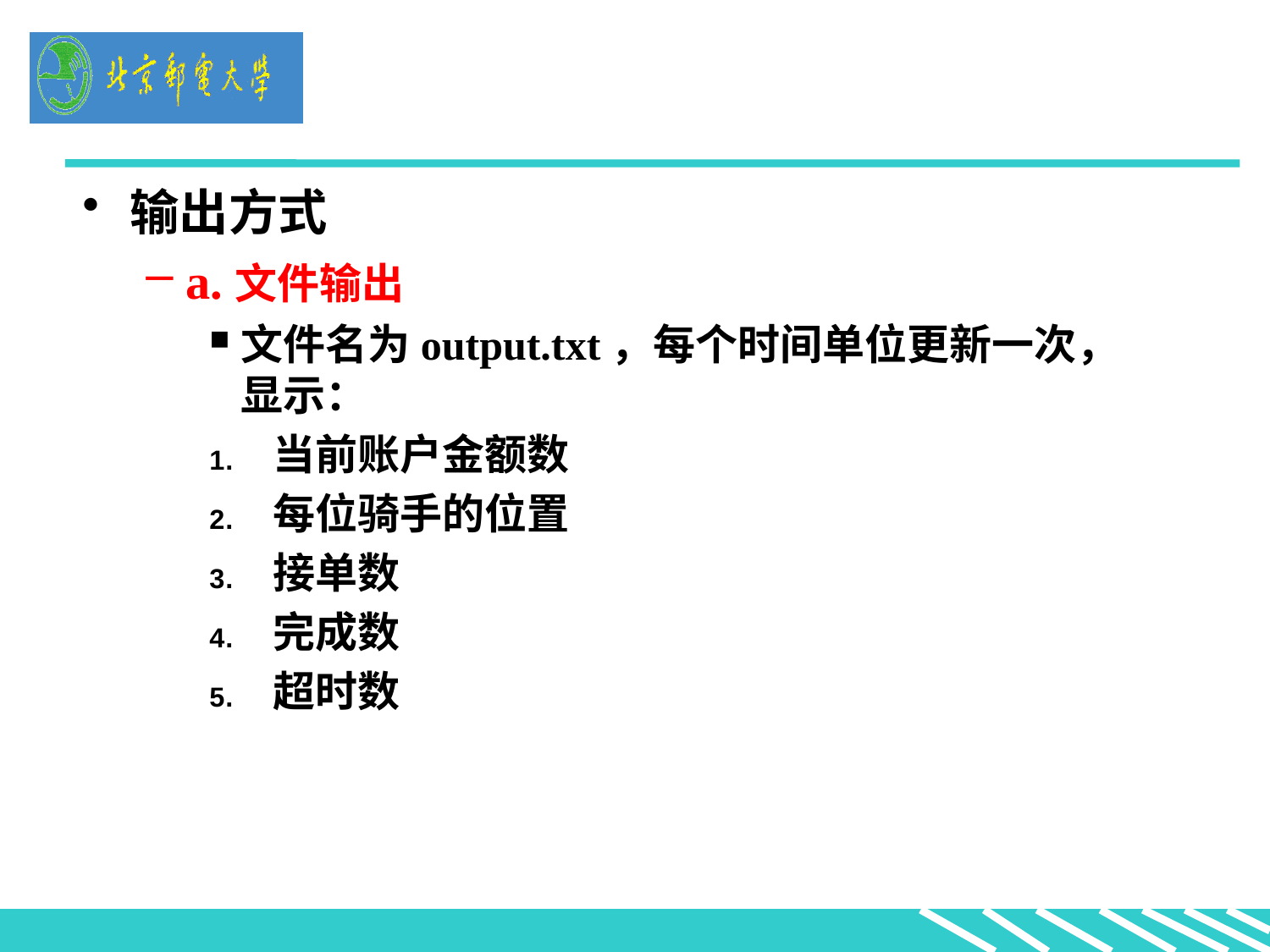

#
输出方式
a.文件输出
文件名为output.txt，每个时间单位更新一次，显示：
当前账户金额数
每位骑手的位置
接单数
完成数
超时数
20